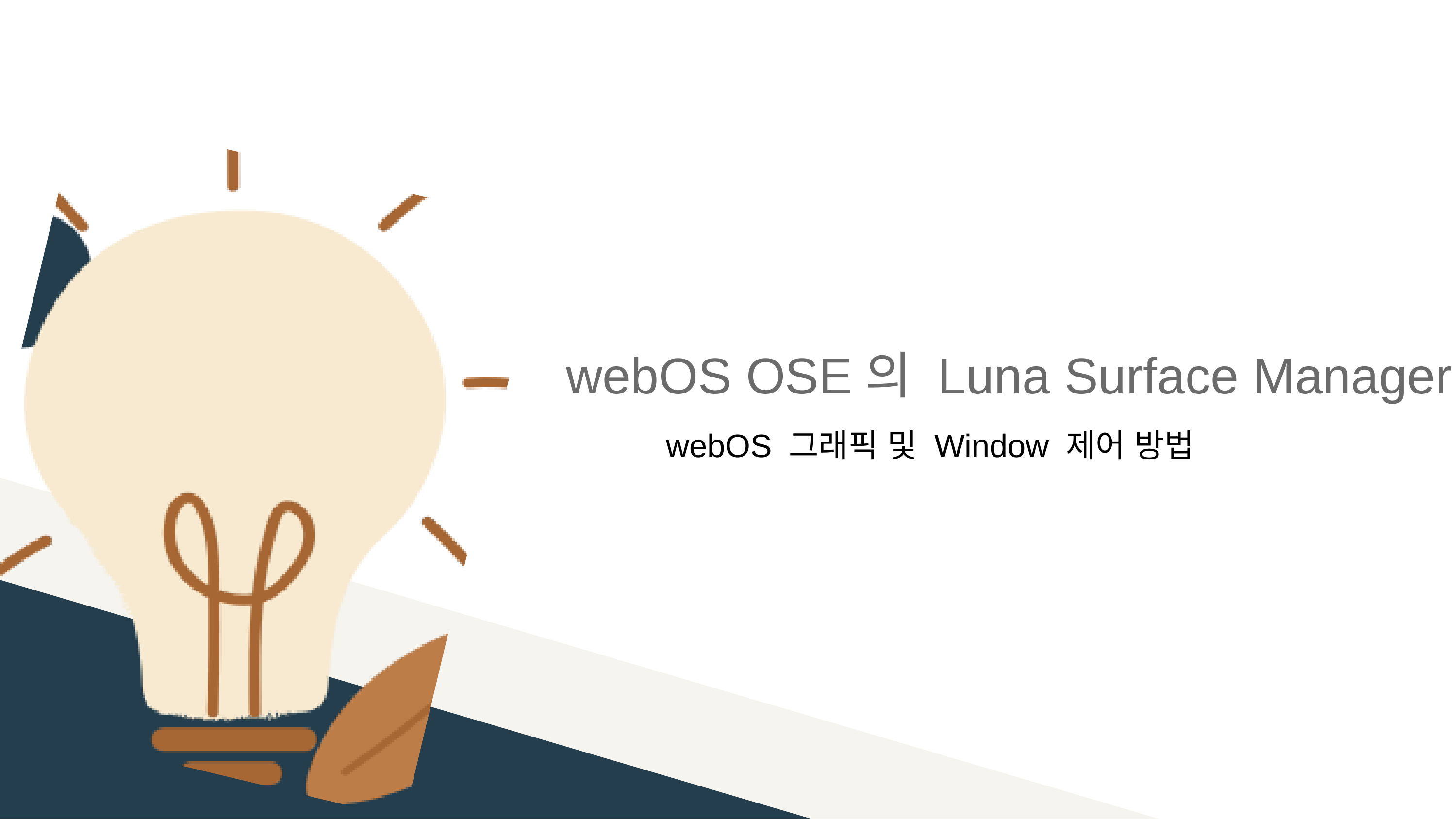

webOS OSE의 Luna Surface Manager
webOS 그래픽 및 Window 제어 방법